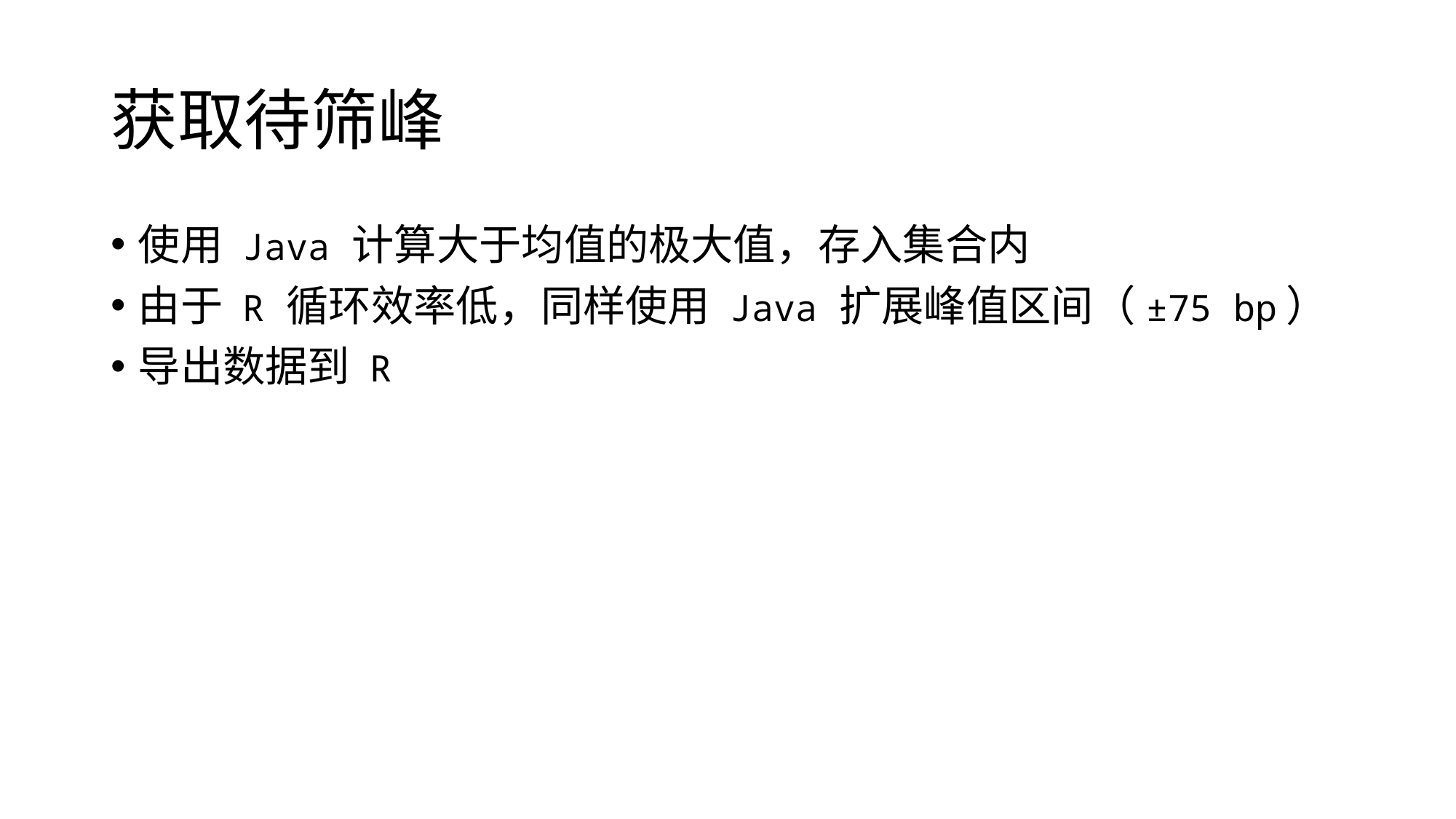

# 获取待筛峰
使用 Java 计算大于均值的极大值，存入集合内
由于 R 循环效率低，同样使用 Java 扩展峰值区间（±75 bp）
导出数据到 R